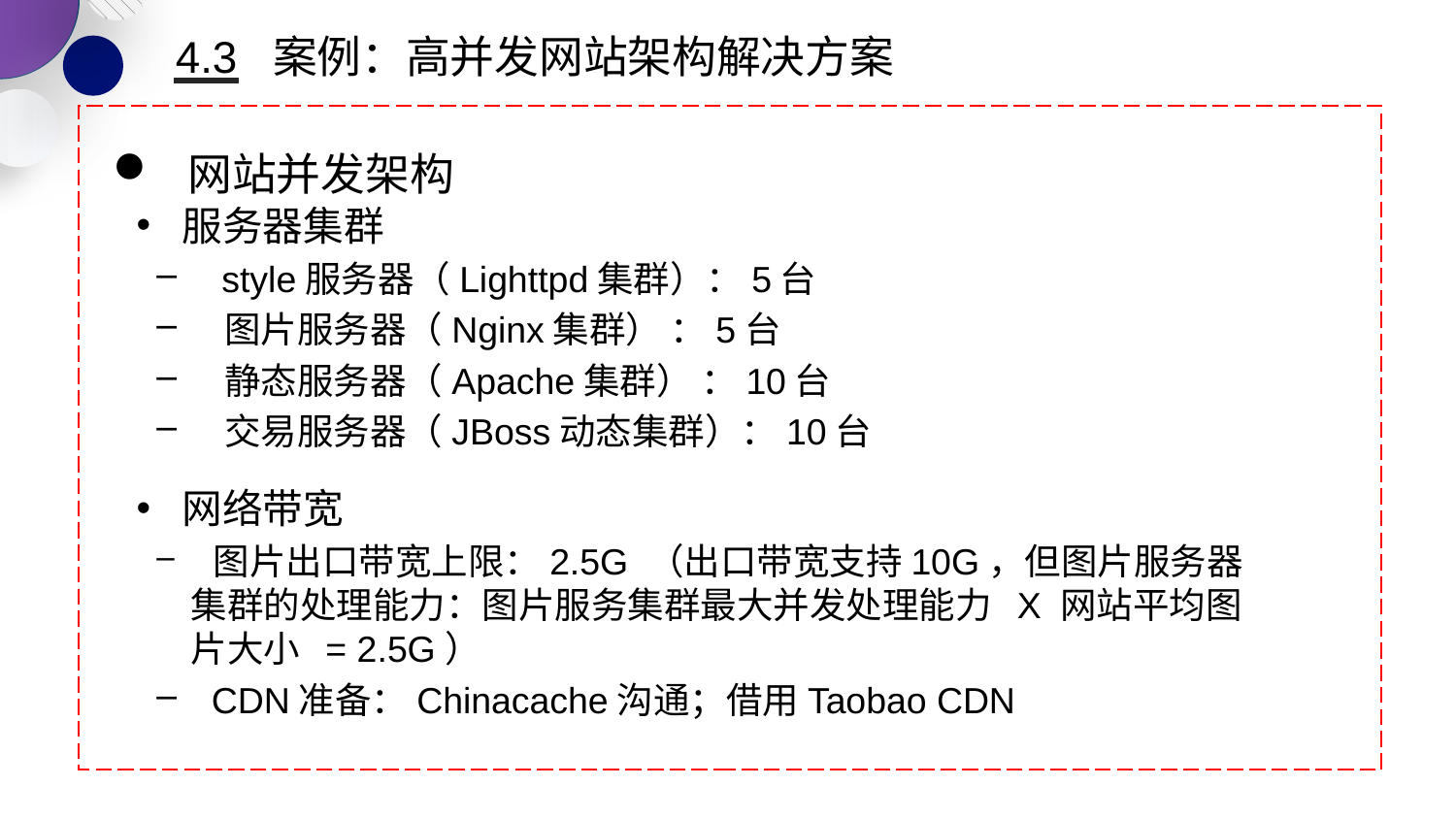

4.3  案例：高并发网站架构解决方案

  网站并发架构
服务器集群
   style服务器（Lighttpd集群）：5台
   图片服务器（Nginx集群） ：5台
   静态服务器（Apache集群） ：10台
   交易服务器（JBoss动态集群）：10台
网络带宽
  图片出口带宽上限：2.5G （出口带宽支持10G，但图片服务器集群的处理能力：图片服务集群最大并发处理能力  X 网站平均图片大小  = 2.5G）
  CDN准备：Chinacache沟通；借用Taobao CDN